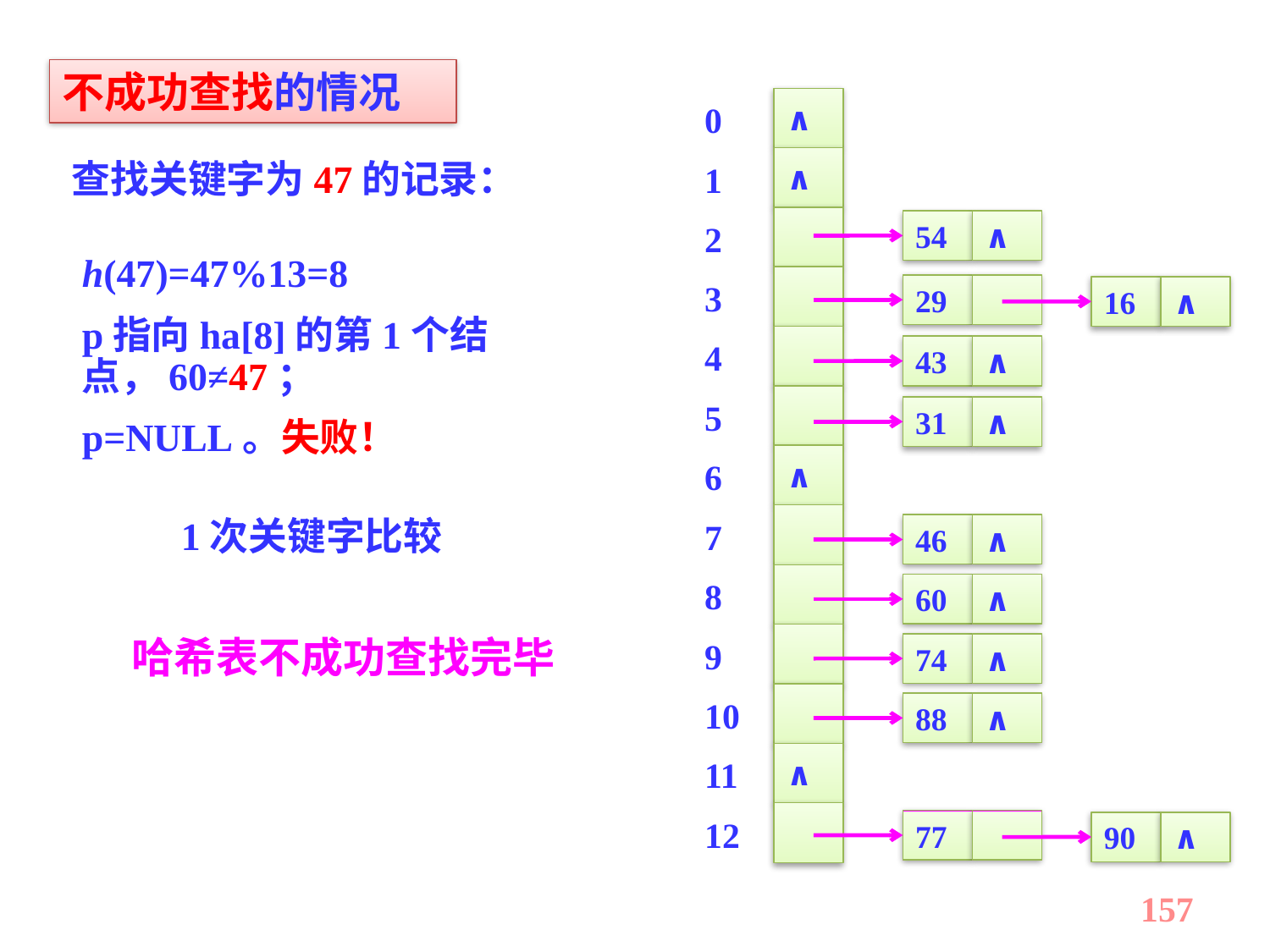

不成功查找的情况
∧
0
∧
查找关键字为47的记录：
1

54
∧
2
h(47)=47%13=8
p指向ha[8]的第1个结点，60≠47；
p=NULL。失败！

29

3
16
∧

4
43
∧

5
31
∧
∧
6

1次关键字比较
7
46
∧

60
∧
8

哈希表不成功查找完毕
74
∧
9

88
∧
10
∧
11

77

90
∧
12
157